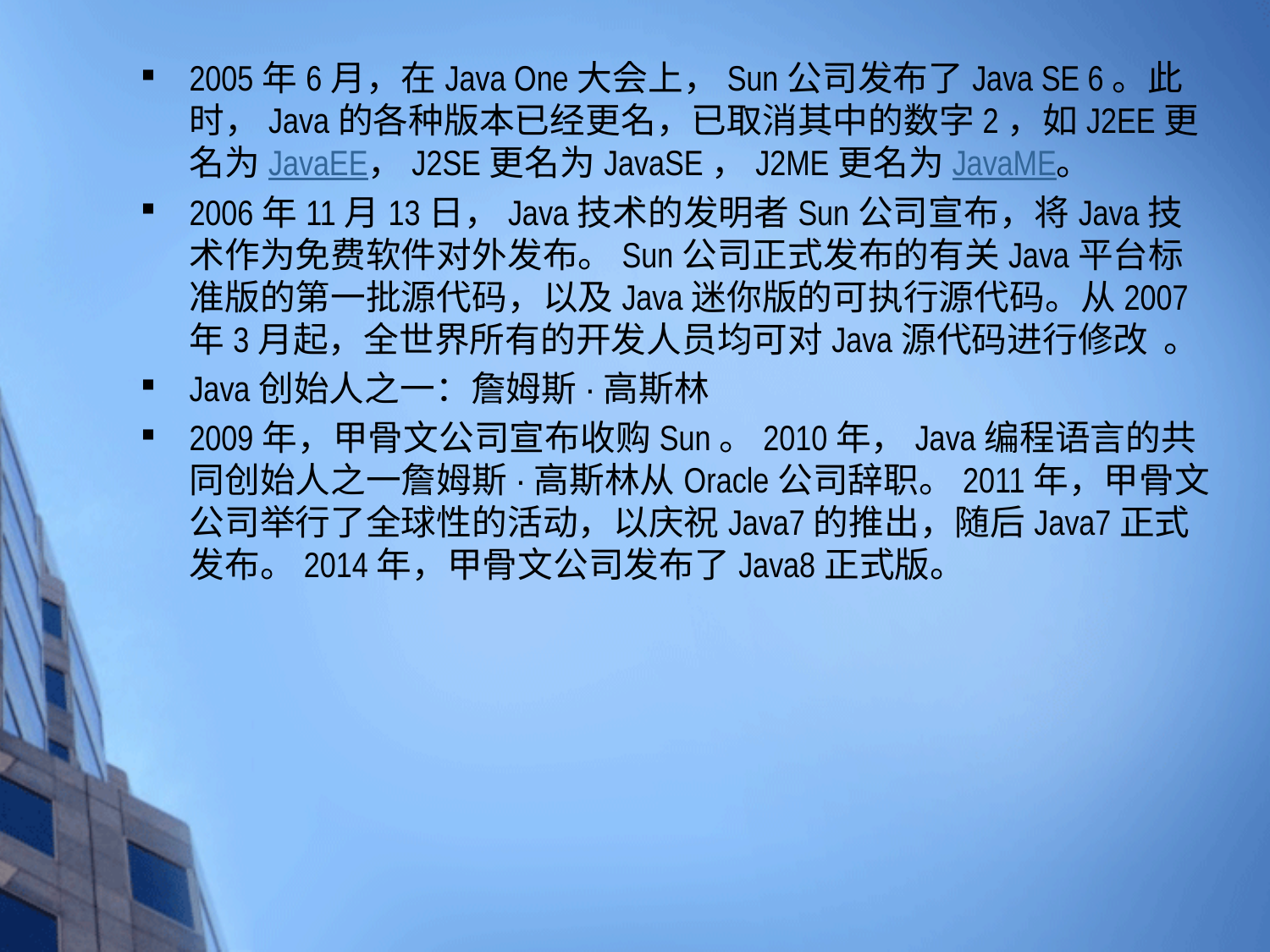

2005年6月，在Java One大会上，Sun公司发布了Java SE 6。此时，Java的各种版本已经更名，已取消其中的数字2，如J2EE更名为JavaEE，J2SE更名为JavaSE，J2ME更名为JavaME。
2006年11月13日，Java技术的发明者Sun公司宣布，将Java技术作为免费软件对外发布。Sun公司正式发布的有关Java平台标准版的第一批源代码，以及Java迷你版的可执行源代码。从2007年3月起，全世界所有的开发人员均可对Java源代码进行修改  。
Java创始人之一：詹姆斯·高斯林
2009年，甲骨文公司宣布收购Sun。2010年，Java编程语言的共同创始人之一詹姆斯·高斯林从Oracle公司辞职。2011年，甲骨文公司举行了全球性的活动，以庆祝Java7的推出，随后Java7正式发布。2014年，甲骨文公司发布了Java8正式版。